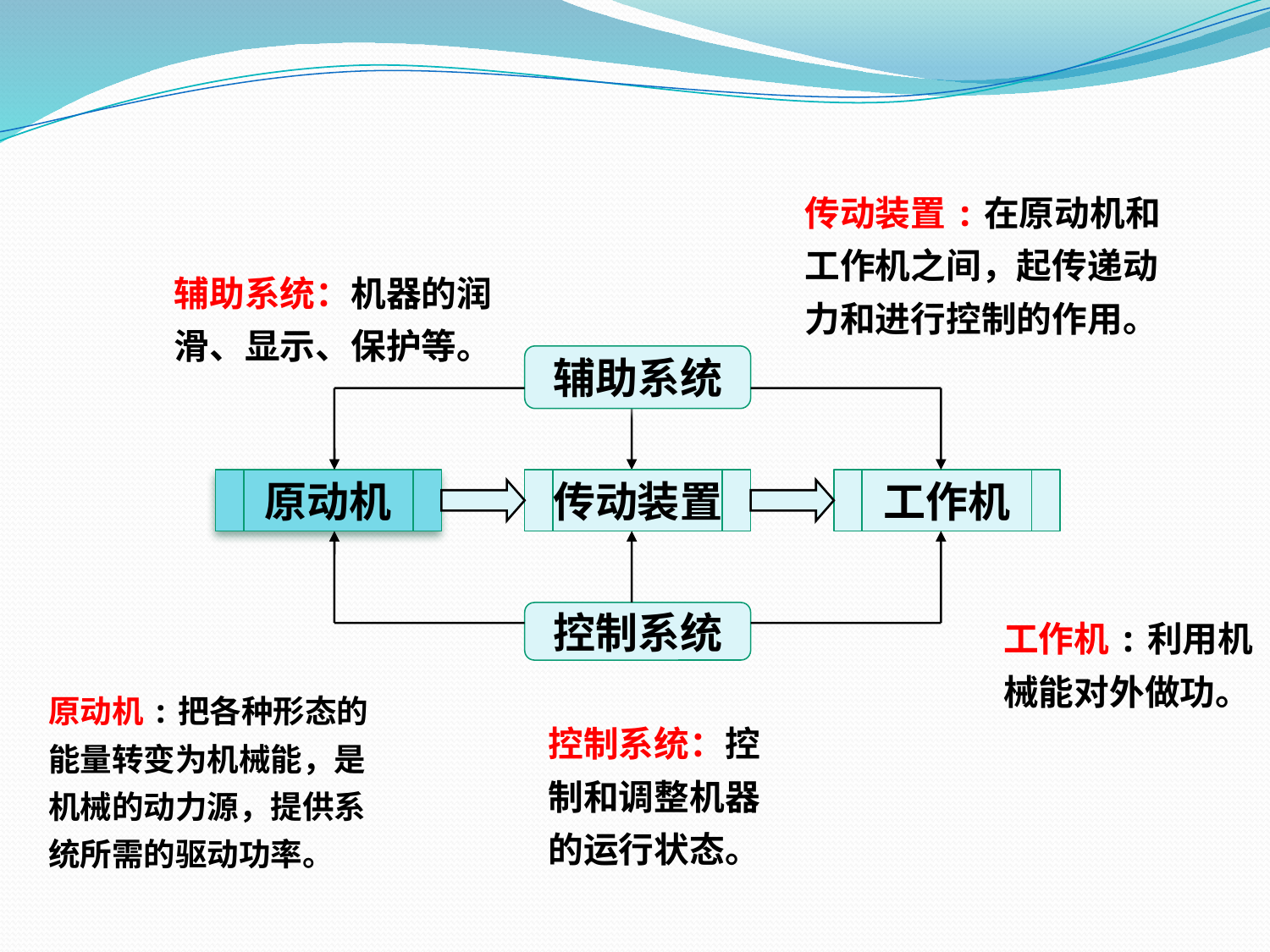

传动装置:在原动机和工作机之间，起传递动力和进行控制的作用。
辅助系统：机器的润滑、显示、保护等。
辅助系统

原动机
传动装置
工作机

控制系统

工作机:利用机械能对外做功。
原动机:把各种形态的能量转变为机械能，是机械的动力源，提供系统所需的驱动功率。
控制系统：控制和调整机器的运行状态。